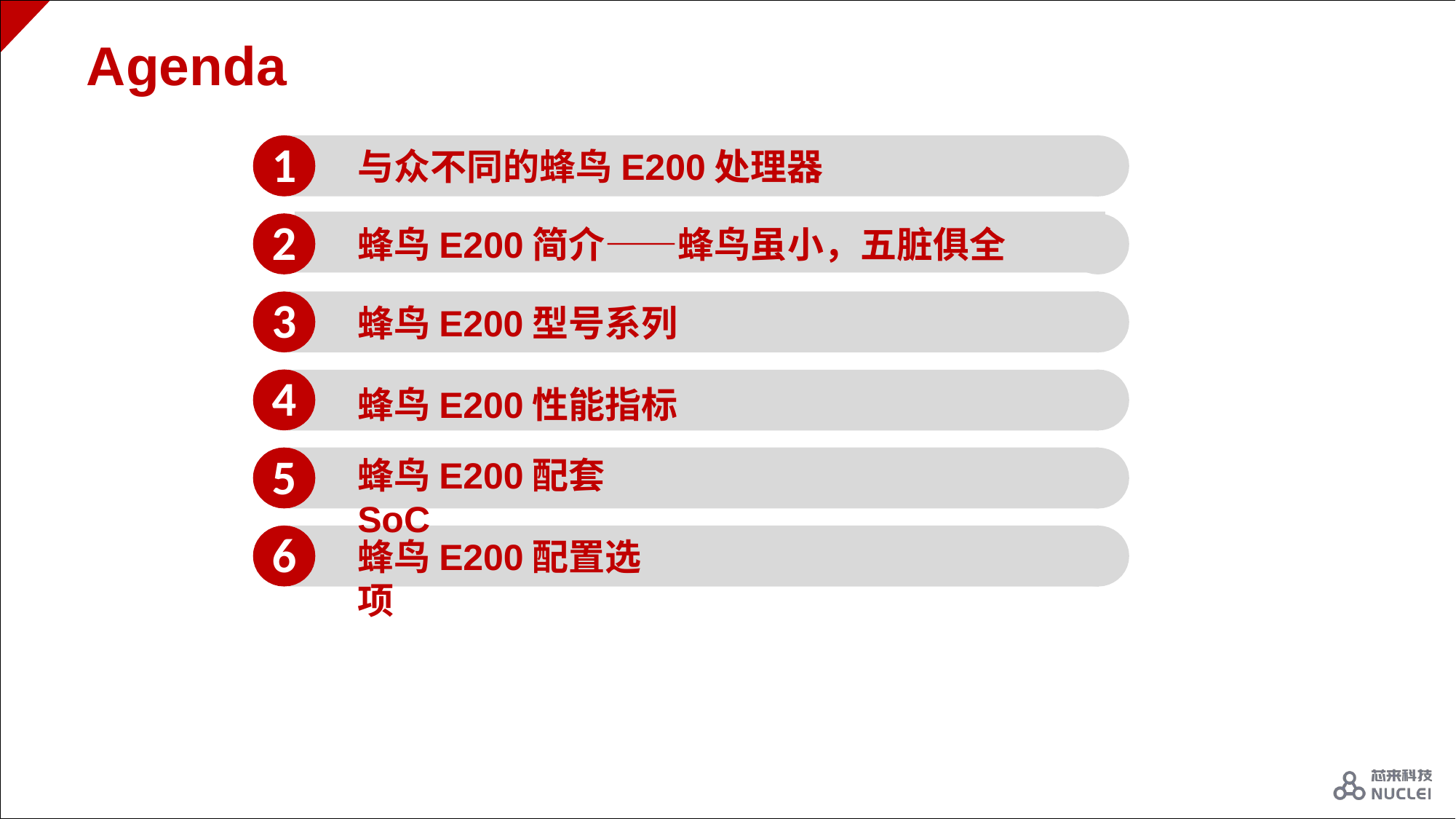

# Agenda
1

与众不同的蜂鸟E200处理器
2

蜂鸟E200简介——蜂鸟虽小，五脏俱全
3

蜂鸟E200型号系列
4

蜂鸟E200性能指标
5

蜂鸟E200配套SoC
6

蜂鸟E200配置选项
7